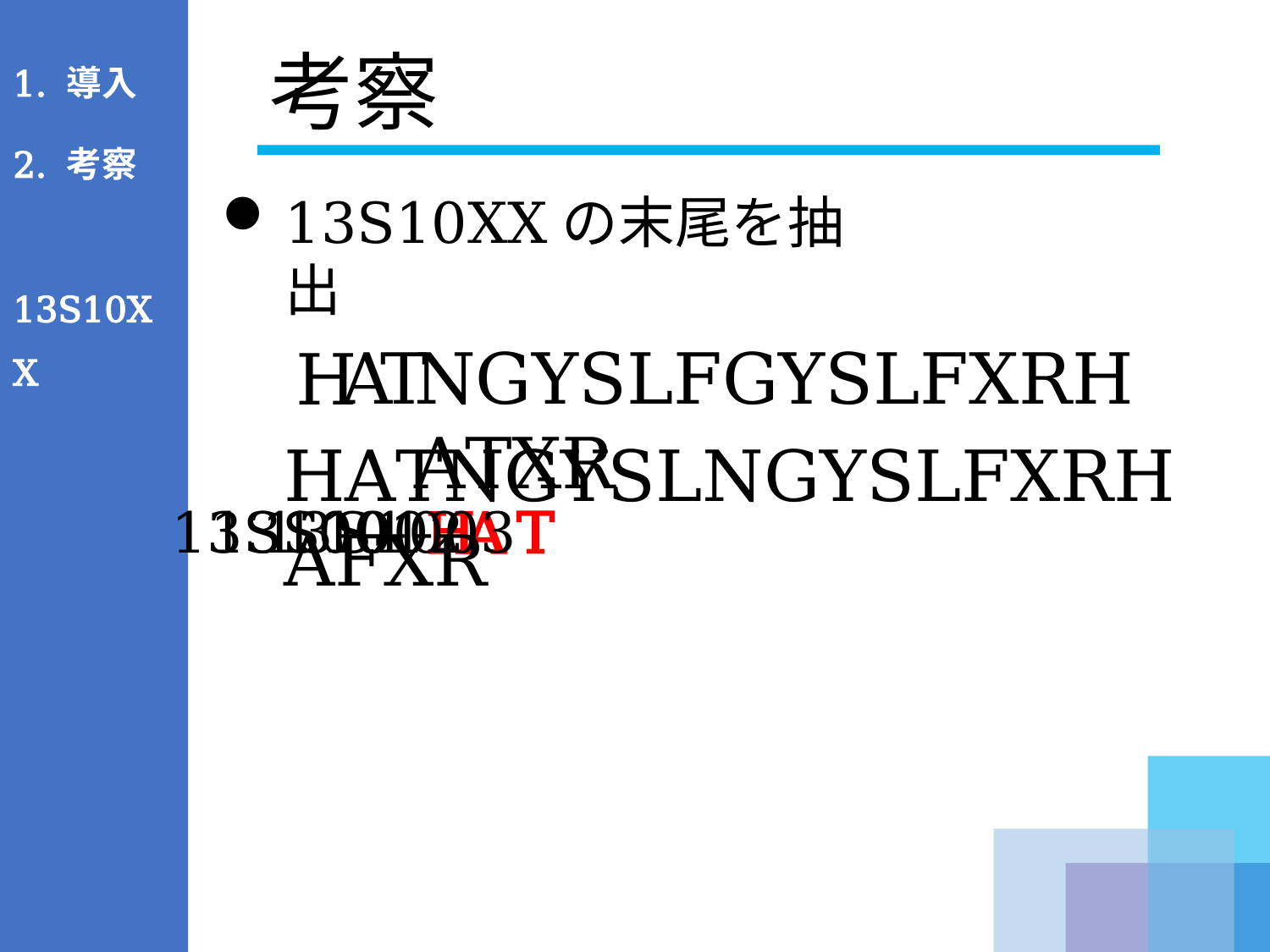

1. 導入
2. 考察
 13S10XX
# 考察
13S10XXの末尾を抽出
A
T
NGYSLFGYSLFXRHATXR
H
HATNGYSLNGYSLFXRHAFXR
13S1003T
13S1001H
13S1002A